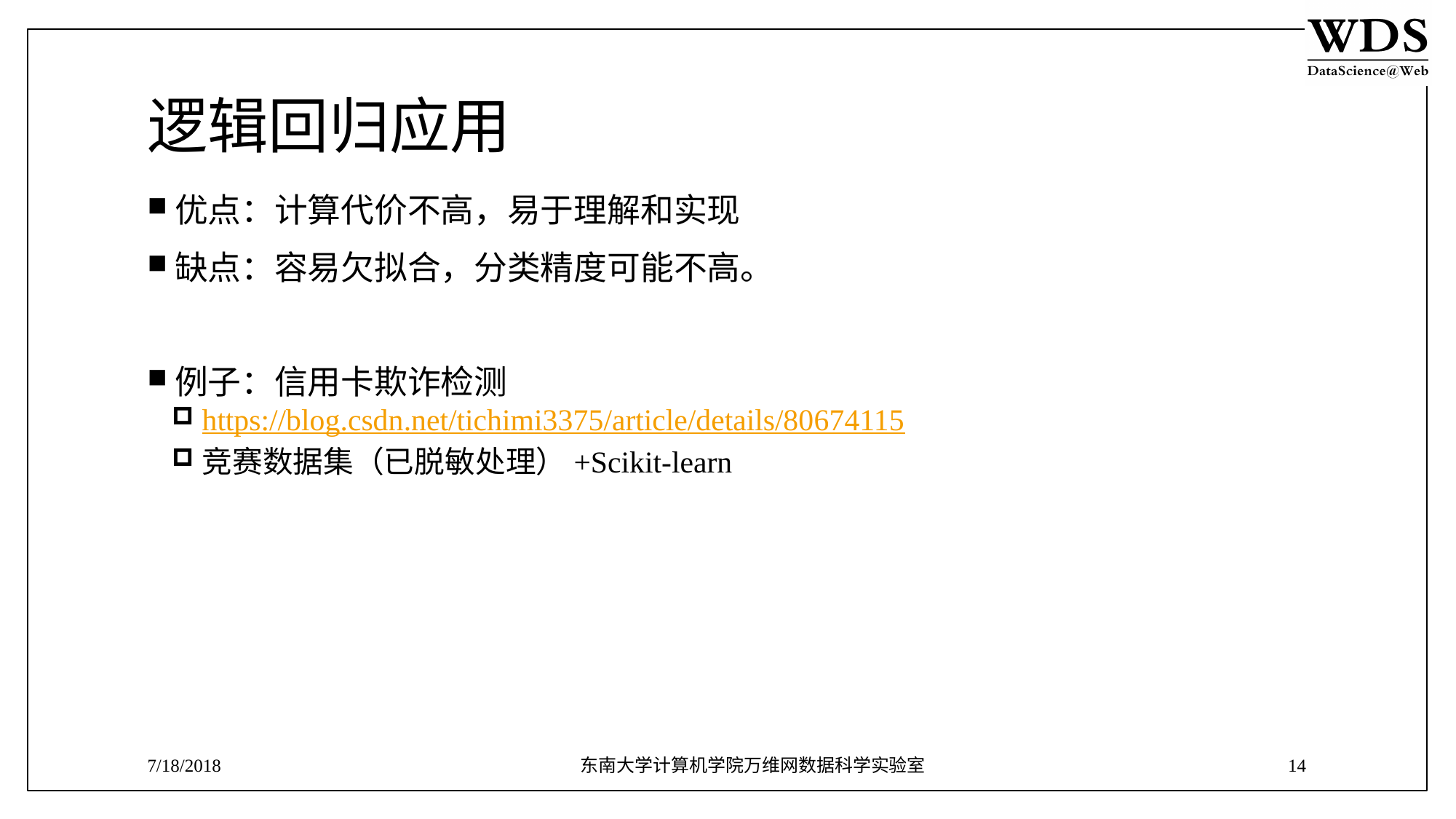

# 逻辑回归应用
优点：计算代价不高，易于理解和实现
缺点：容易欠拟合，分类精度可能不高。

例子：信用卡欺诈检测
https://blog.csdn.net/tichimi3375/article/details/80674115
竞赛数据集（已脱敏处理）+Scikit-learn

7/18/2018
东南大学计算机学院万维网数据科学实验室
14